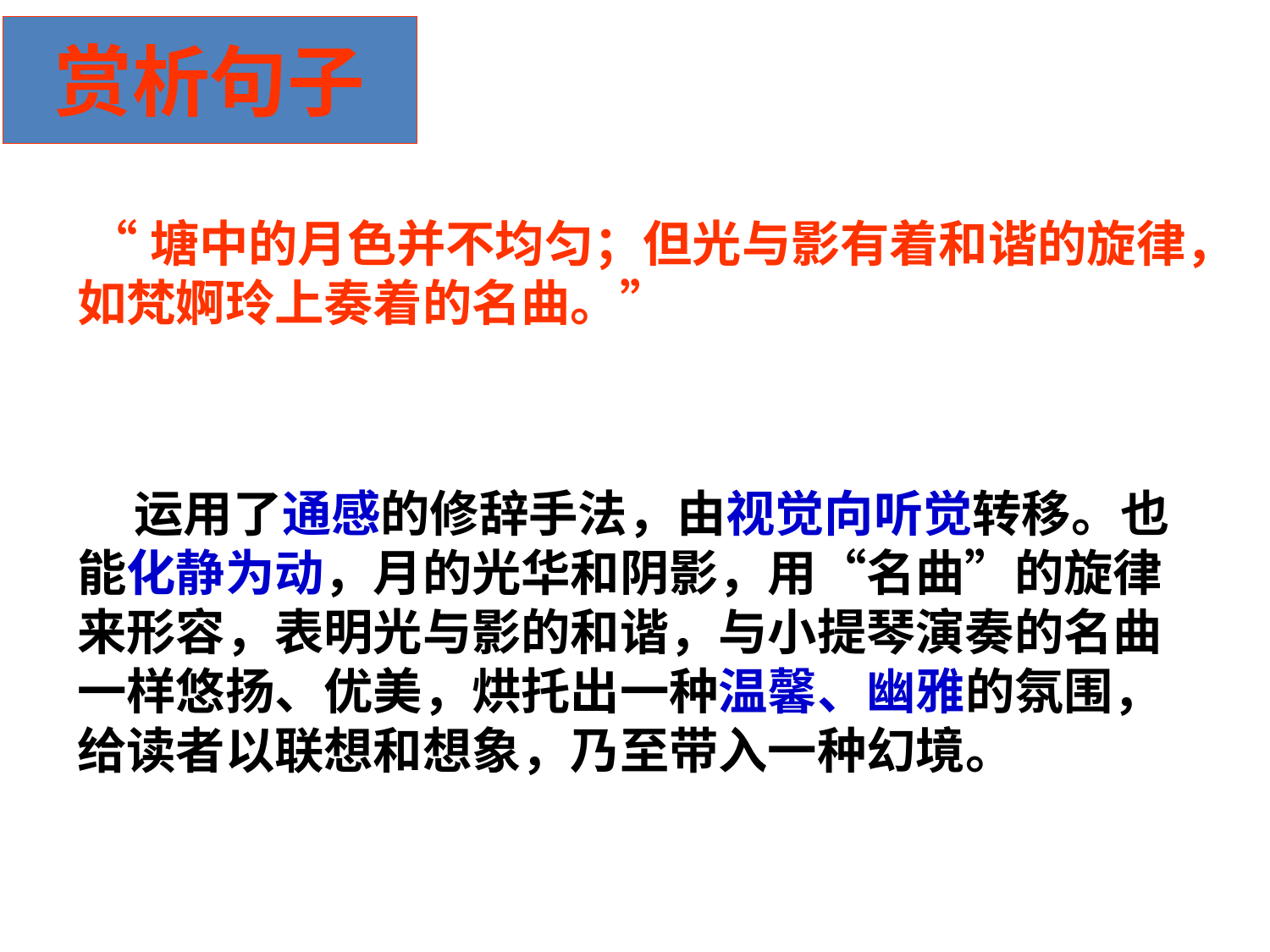

# 赏析句子
 “塘中的月色并不均匀；但光与影有着和谐的旋律，如梵婀玲上奏着的名曲。”

    运用了通感的修辞手法，由视觉向听觉转移。也能化静为动，月的光华和阴影，用“名曲”的旋律来形容，表明光与影的和谐，与小提琴演奏的名曲一样悠扬、优美，烘托出一种温馨、幽雅的氛围，给读者以联想和想象，乃至带入一种幻境。